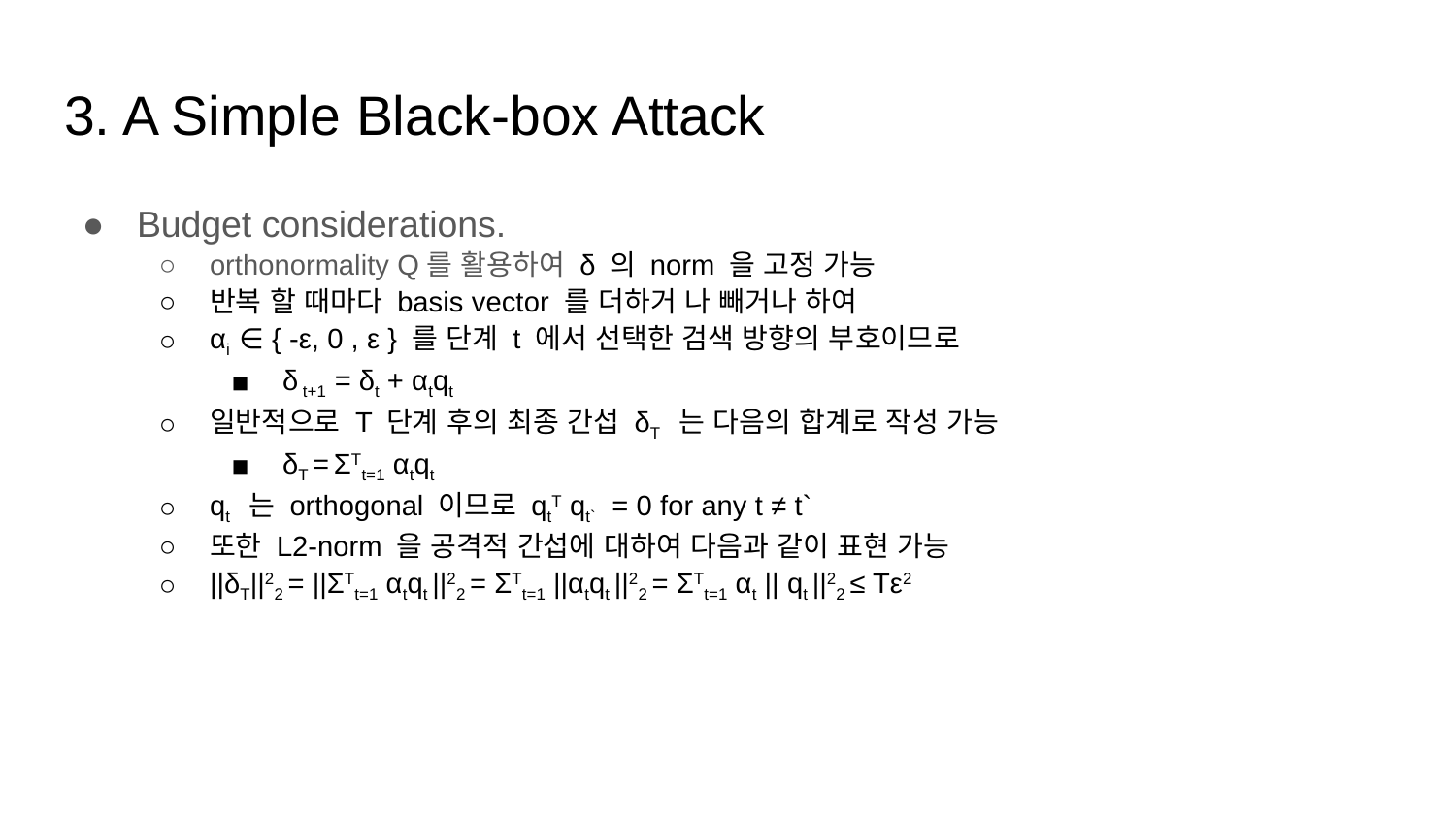

# 3. A Simple Black-box Attack
Budget considerations.
orthonormality Q를 활용하여 δ 의 norm 을 고정 가능
반복 할 때마다 basis vector 를 더하거 나 빼거나 하여
αi  ∈ { -ε, 0 , ε } 를 단계 t 에서 선택한 검색 방향의 부호이므로
δ t+1 = δt + αtqt
일반적으로 T 단계 후의 최종 간섭 δT  는 다음의 합계로 작성 가능
δT = ΣTt=1 αtqt
qt  는 orthogonal 이므로 qtТ qt`  = 0 for any t ≠ t`
또한 L2-norm 을 공격적 간섭에 대하여 다음과 같이 표현 가능
||δT||22 = ||ΣTt=1 αtqt ||22 = ΣTt=1 ||αtqt ||22 = ΣTt=1 αt || qt ||22 ≤ Tε2